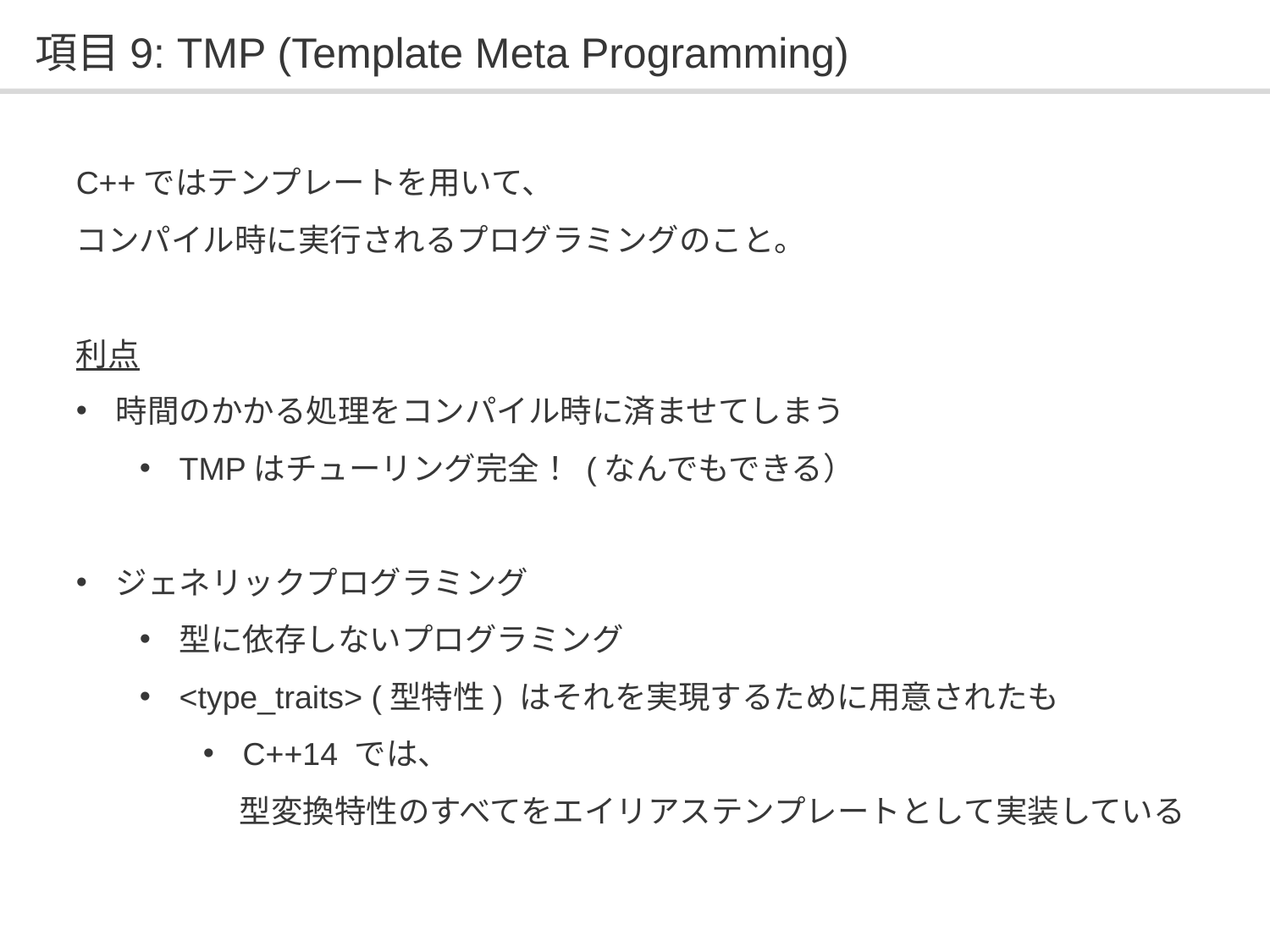

# 項目9: TMP (Template Meta Programming)
C++ではテンプレートを用いて、
コンパイル時に実行されるプログラミングのこと。

利点
時間のかかる処理をコンパイル時に済ませてしまう
TMPはチューリング完全！ (なんでもできる）

ジェネリックプログラミング
型に依存しないプログラミング
<type_traits> (型特性) はそれを実現するために用意されたも
C++14 では、
    型変換特性のすべてをエイリアステンプレートとして実装している